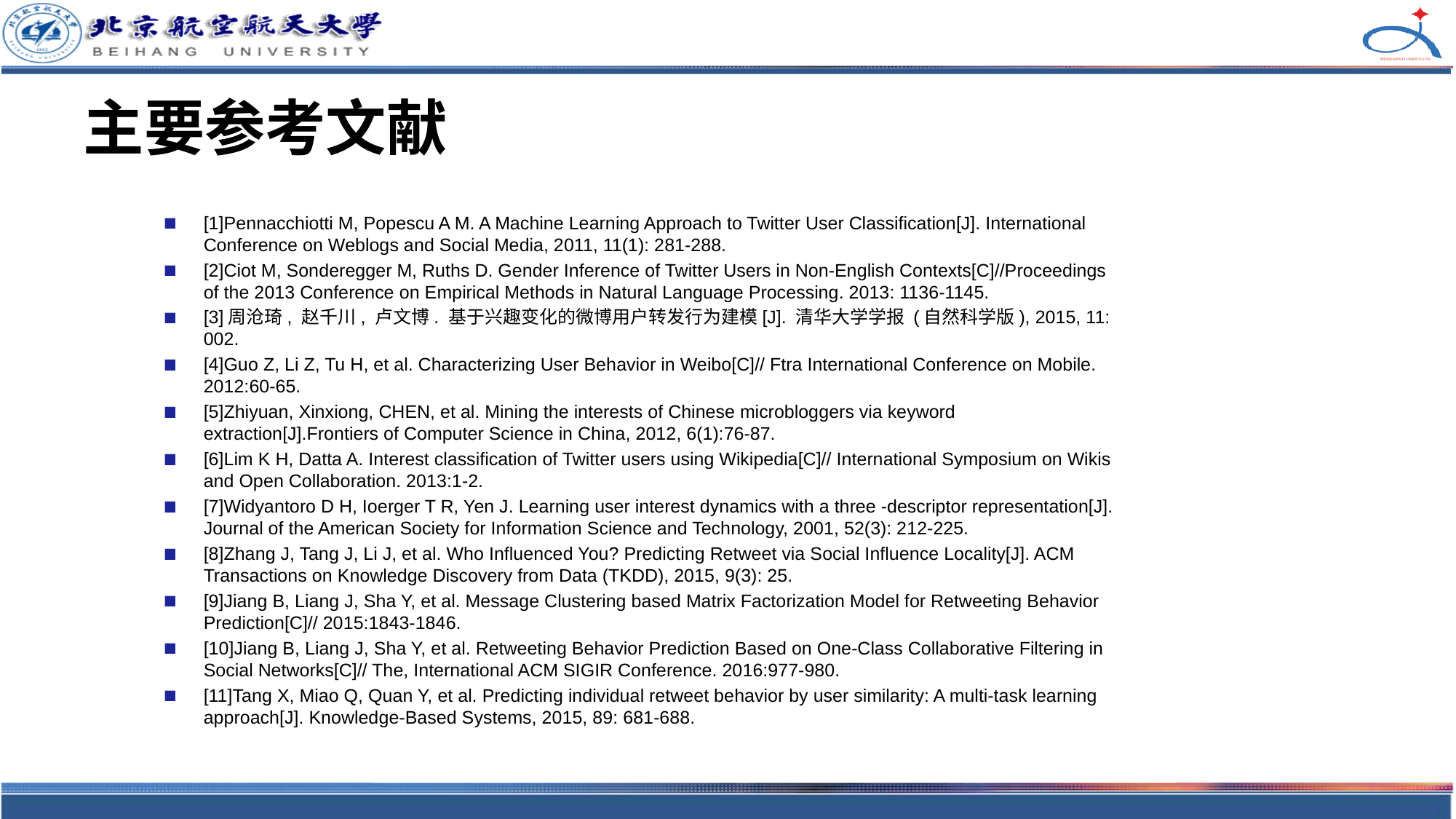

# 主要参考文献
[1]Pennacchiotti M, Popescu A M. A Machine Learning Approach to Twitter User Classification[J]. International Conference on Weblogs and Social Media, 2011, 11(1): 281-288.
[2]Ciot M, Sonderegger M, Ruths D. Gender Inference of Twitter Users in Non-English Contexts[C]//Proceedings of the 2013 Conference on Empirical Methods in Natural Language Processing. 2013: 1136-1145.
[3]周沧琦, 赵千川, 卢文博. 基于兴趣变化的微博用户转发行为建模[J]. 清华大学学报 (自然科学版), 2015, 11: 002.
[4]Guo Z, Li Z, Tu H, et al. Characterizing User Behavior in Weibo[C]// Ftra International Conference on Mobile. 2012:60-65.
[5]Zhiyuan, Xinxiong, CHEN, et al. Mining the interests of Chinese microbloggers via keyword extraction[J].Frontiers of Computer Science in China, 2012, 6(1):76-87.
[6]Lim K H, Datta A. Interest classification of Twitter users using Wikipedia[C]// International Symposium on Wikis and Open Collaboration. 2013:1-2.
[7]Widyantoro D H, Ioerger T R, Yen J. Learning user interest dynamics with a three ‐descriptor representation[J]. Journal of the American Society for Information Science and Technology, 2001, 52(3): 212-225.
[8]Zhang J, Tang J, Li J, et al. Who Influenced You? Predicting Retweet via Social Influence Locality[J]. ACM Transactions on Knowledge Discovery from Data (TKDD), 2015, 9(3): 25.
[9]Jiang B, Liang J, Sha Y, et al. Message Clustering based Matrix Factorization Model for Retweeting Behavior Prediction[C]// 2015:1843-1846.
[10]Jiang B, Liang J, Sha Y, et al. Retweeting Behavior Prediction Based on One-Class Collaborative Filtering in Social Networks[C]// The, International ACM SIGIR Conference. 2016:977-980.
[11]Tang X, Miao Q, Quan Y, et al. Predicting individual retweet behavior by user similarity: A multi-task learning approach[J]. Knowledge-Based Systems, 2015, 89: 681-688.